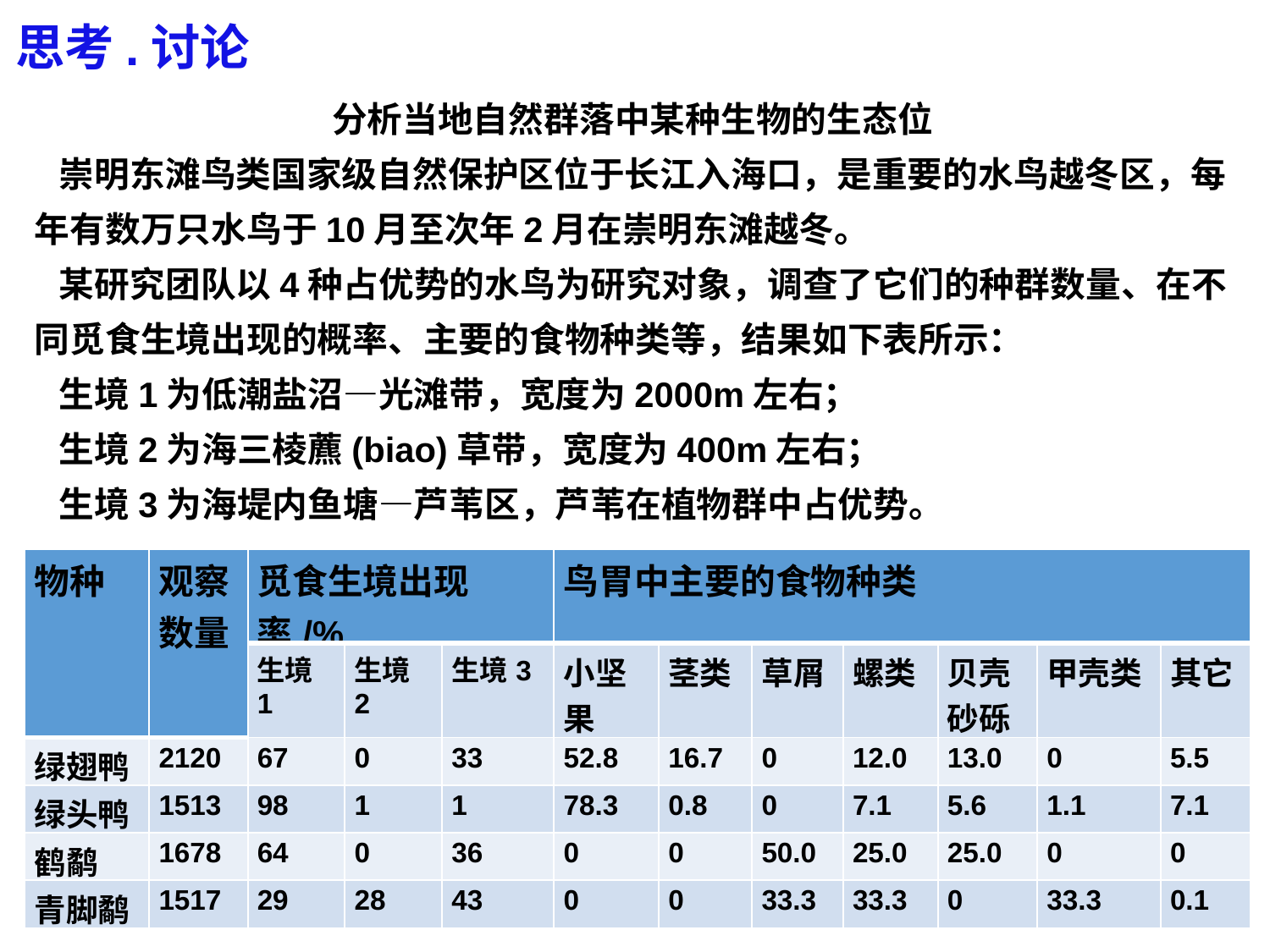

思考.讨论
分析当地自然群落中某种生物的生态位
  崇明东滩鸟类国家级自然保护区位于长江入海口，是重要的水鸟越冬区，每年有数万只水鸟于10月至次年2月在崇明东滩越冬。
  某研究团队以4种占优势的水鸟为研究对象，调查了它们的种群数量、在不同觅食生境出现的概率、主要的食物种类等，结果如下表所示：
  生境1为低潮盐沼—光滩带，宽度为2000m左右；
  生境2为海三棱藨(biao)草带，宽度为400m左右；
  生境3为海堤内鱼塘—芦苇区，芦苇在植物群中占优势。
| 物种 | 观察数量 | 觅食生境出现率/% |  |  | 鸟胃中主要的食物种类 |  |  |  |  |  |  |
| --- | --- | --- | --- | --- | --- | --- | --- | --- | --- | --- | --- |
|  |  | 生境1 | 生境2 | 生境3 | 小坚果 | 茎类 | 草屑 | 螺类 | 贝壳砂砾 | 甲壳类 | 其它 |
| 绿翅鸭 | 2120 | 67 | 0 | 33 | 52.8 | 16.7 | 0 | 12.0 | 13.0 | 0 | 5.5 |
| 绿头鸭 | 1513 | 98 | 1 | 1 | 78.3 | 0.8 | 0 | 7.1 | 5.6 | 1.1 | 7.1 |
| 鹤鹬 | 1678 | 64 | 0 | 36 | 0 | 0 | 50.0 | 25.0 | 25.0 | 0 | 0 |
| 青脚鹬 | 1517 | 29 | 28 | 43 | 0 | 0 | 33.3 | 33.3 | 0 | 33.3 | 0.1 |